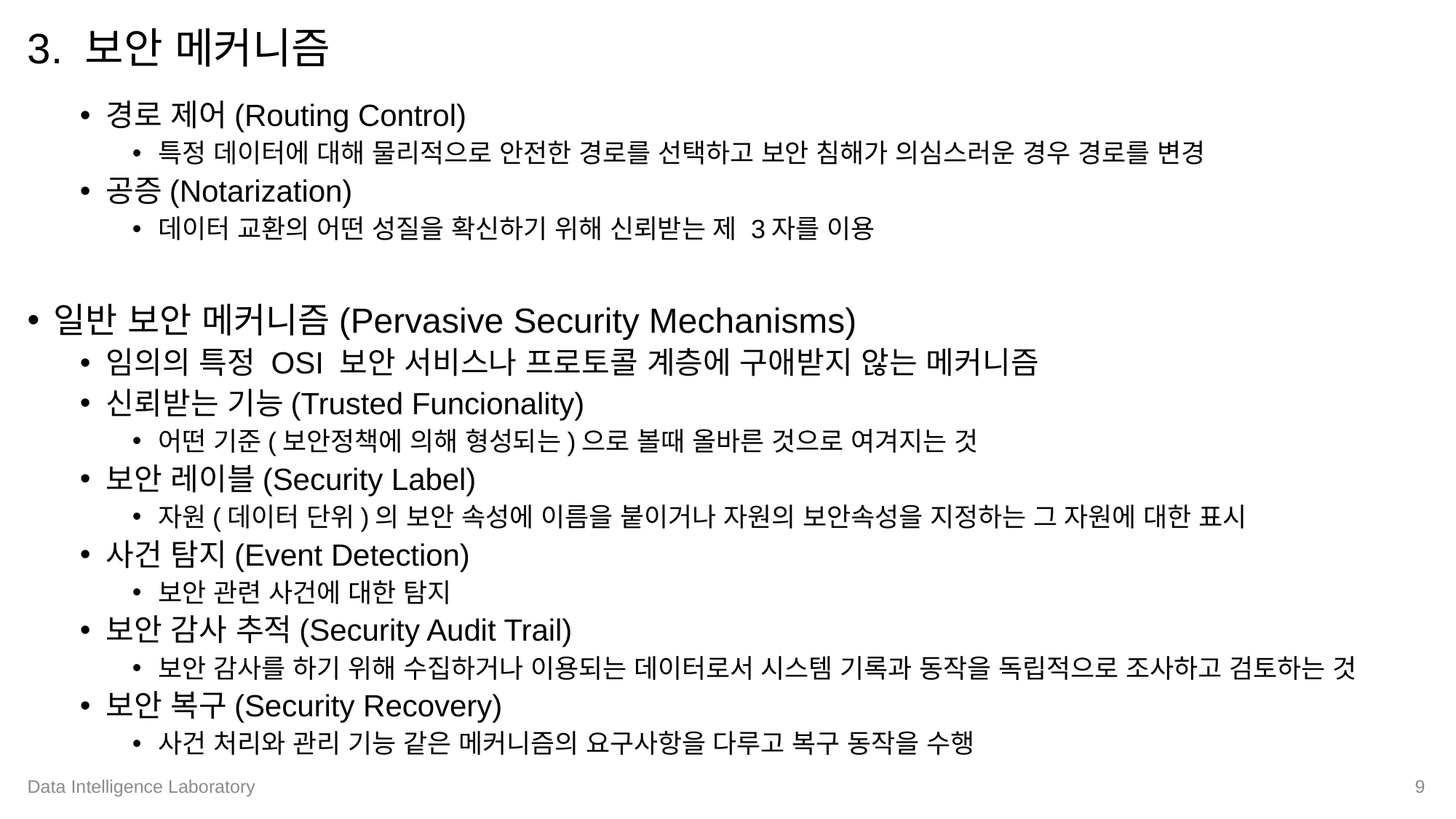

# 3. 보안 메커니즘
경로 제어(Routing Control)
특정 데이터에 대해 물리적으로 안전한 경로를 선택하고 보안 침해가 의심스러운 경우 경로를 변경
공증(Notarization)
데이터 교환의 어떤 성질을 확신하기 위해 신뢰받는 제 3자를 이용

일반 보안 메커니즘(Pervasive Security Mechanisms)
임의의 특정 OSI 보안 서비스나 프로토콜 계층에 구애받지 않는 메커니즘
신뢰받는 기능(Trusted Funcionality)
어떤 기준(보안정책에 의해 형성되는)으로 볼때 올바른 것으로 여겨지는 것
보안 레이블(Security Label)
자원(데이터 단위)의 보안 속성에 이름을 붙이거나 자원의 보안속성을 지정하는 그 자원에 대한 표시
사건 탐지(Event Detection)
보안 관련 사건에 대한 탐지
보안 감사 추적(Security Audit Trail)
보안 감사를 하기 위해 수집하거나 이용되는 데이터로서 시스템 기록과 동작을 독립적으로 조사하고 검토하는 것
보안 복구(Security Recovery)
사건 처리와 관리 기능 같은 메커니즘의 요구사항을 다루고 복구 동작을 수행

Data Intelligence Laboratory
9